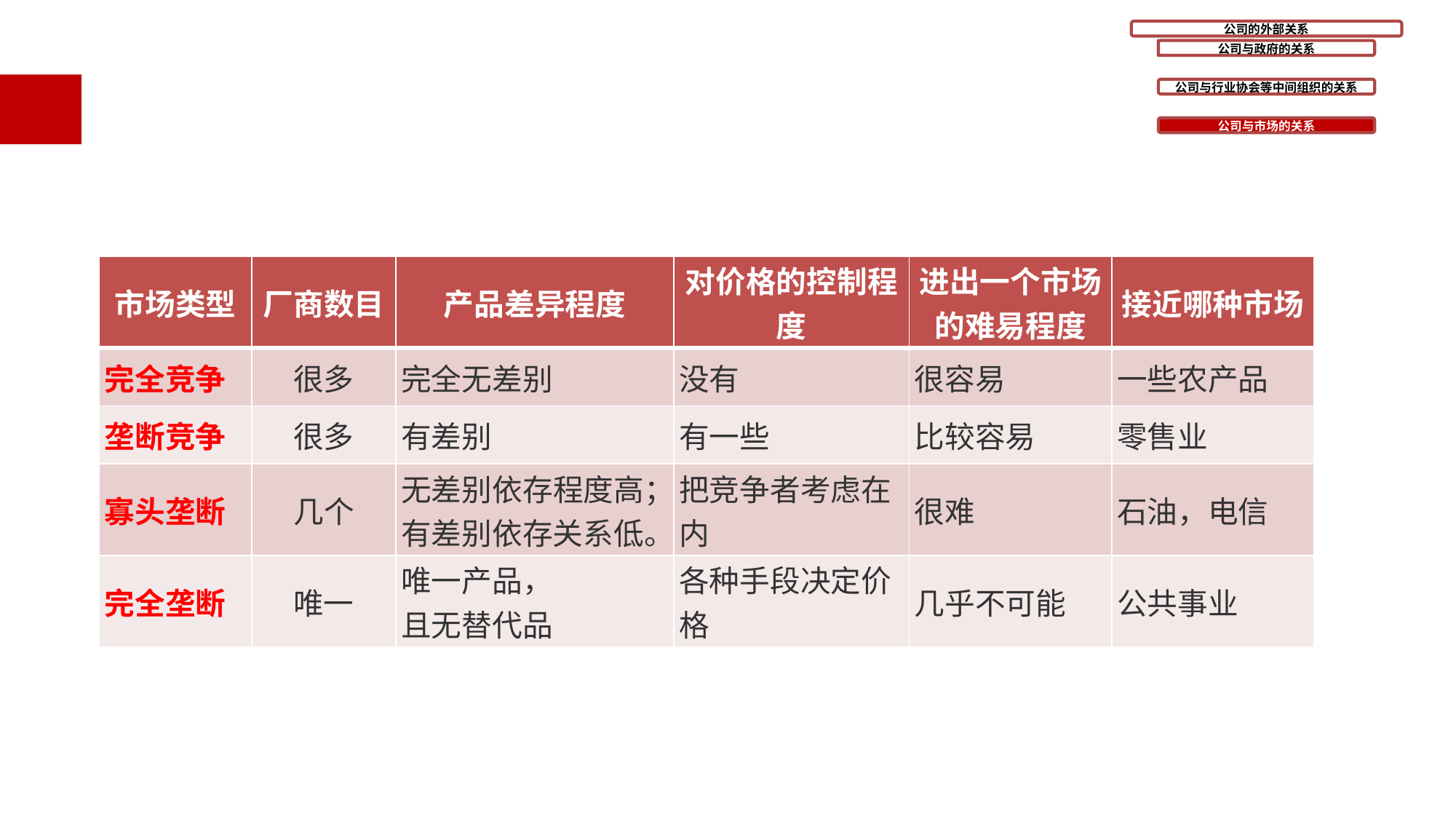

公司与行业协会等中间组织的关系
公司与政府的关系
公司的外部关系
公司与市场的关系
| 市场类型 | 厂商数目 | 产品差异程度 | 对价格的控制程度 | 进出一个市场的难易程度 | 接近哪种市场 |
| --- | --- | --- | --- | --- | --- |
| 完全竞争 | 很多 | 完全无差别 | 没有 | 很容易 | 一些农产品 |
| 垄断竞争 | 很多 | 有差别 | 有一些 | 比较容易 | 零售业 |
| 寡头垄断 | 几个 | 无差别依存程度高；有差别依存关系低。 | 把竞争者考虑在内 | 很难 | 石油，电信 |
| 完全垄断 | 唯一 | 唯一产品， 且无替代品 | 各种手段决定价格 | 几乎不可能 | 公共事业 |